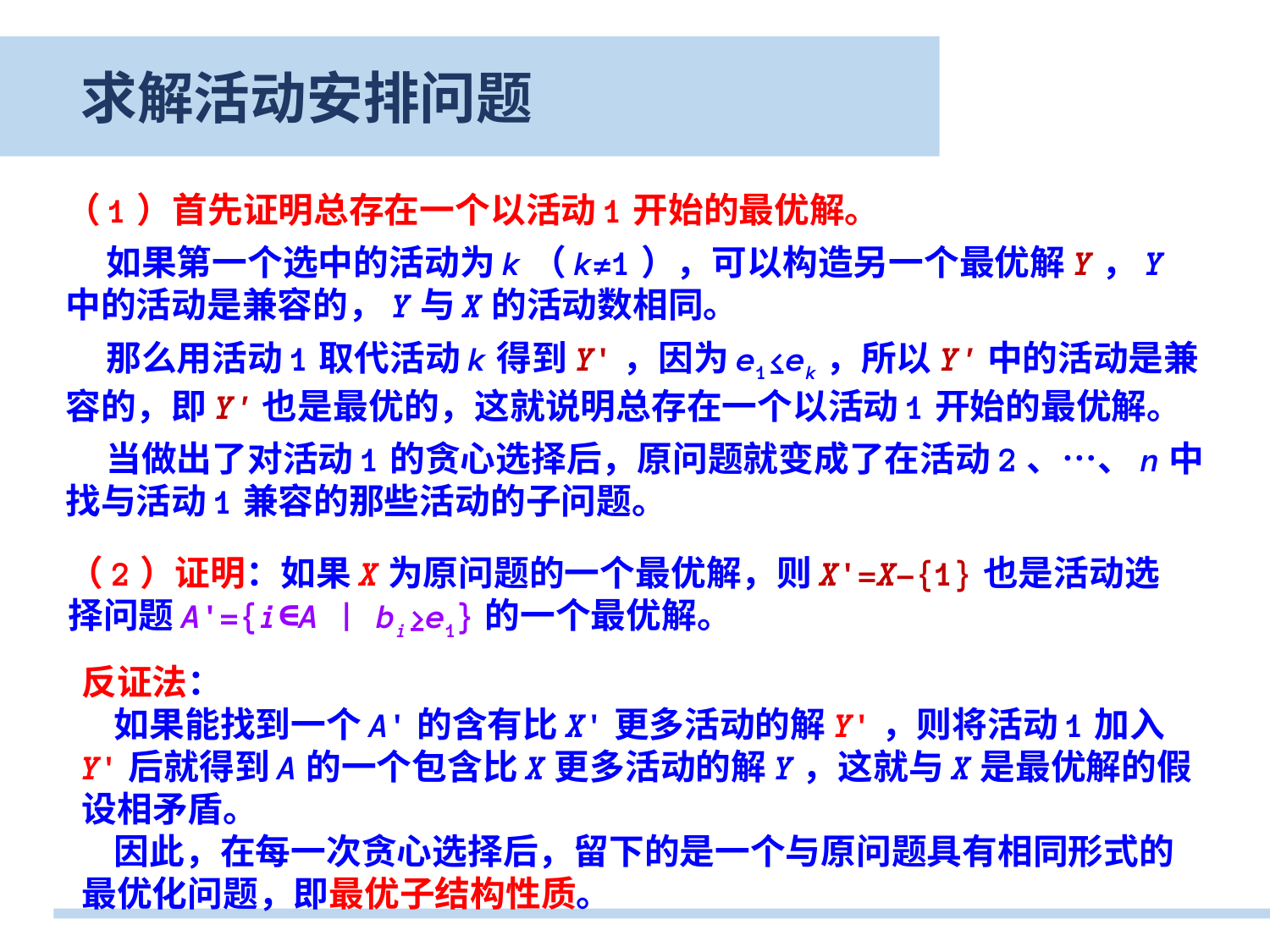

求解活动安排问题
（1）首先证明总存在一个以活动1开始的最优解。
    如果第一个选中的活动为k（k≠1），可以构造另一个最优解Y，Y中的活动是兼容的，Y与X的活动数相同。
    那么用活动1取代活动k得到Y'，因为e1≤ek，所以Y'中的活动是兼容的，即Y'也是最优的，这就说明总存在一个以活动1开始的最优解。
    当做出了对活动1的贪心选择后，原问题就变成了在活动2、…、n中找与活动1兼容的那些活动的子问题。
（2）证明：如果X为原问题的一个最优解，则X'=X-{1}也是活动选择问题A'={i∈A | bi≥e1}的一个最优解。
反证法：
   如果能找到一个A'的含有比X'更多活动的解Y'，则将活动1加入Y'后就得到A的一个包含比X更多活动的解Y，这就与X是最优解的假设相矛盾。
   因此，在每一次贪心选择后，留下的是一个与原问题具有相同形式的最优化问题，即最优子结构性质。